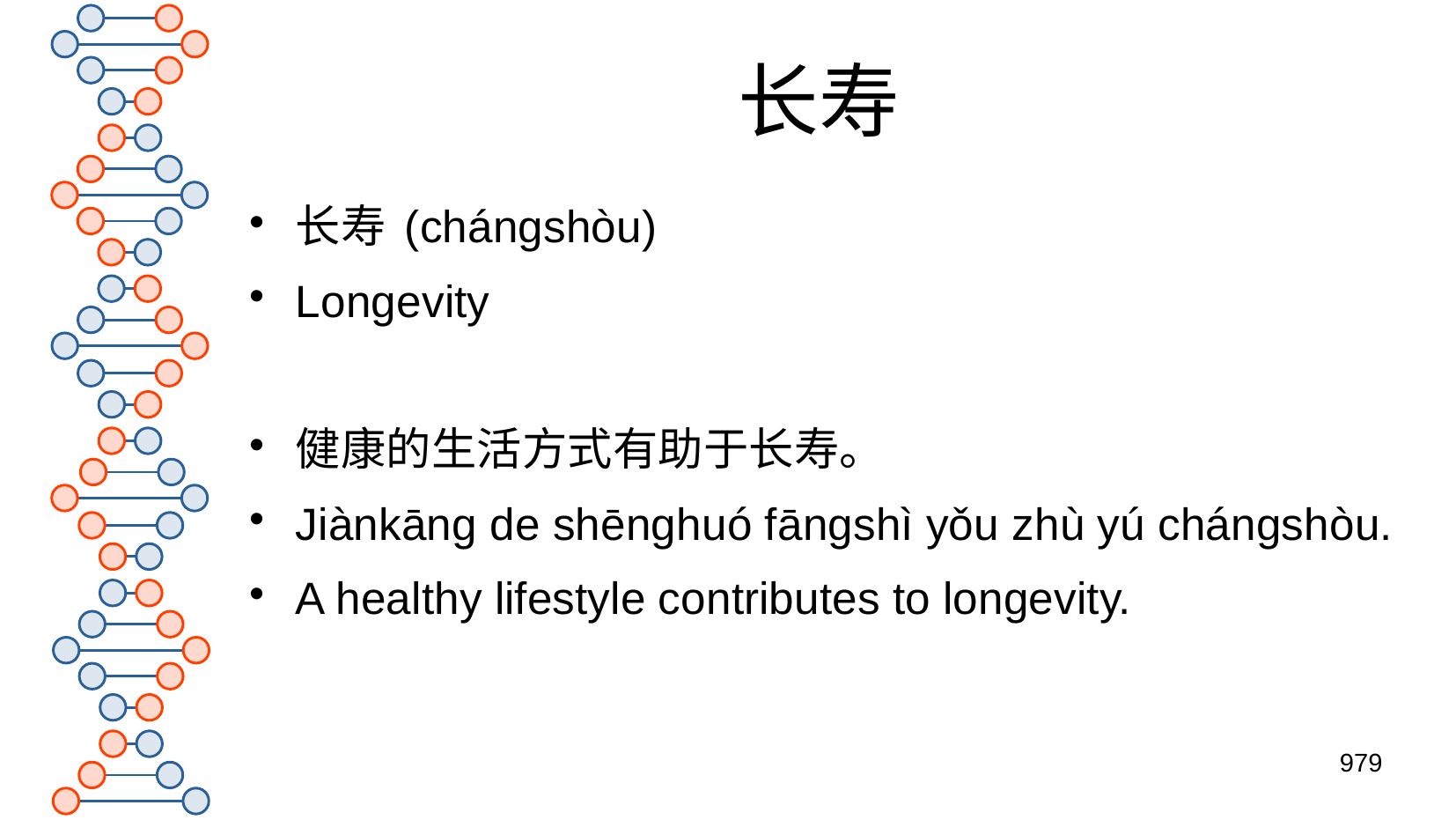

# 长寿
长寿 (chángshòu)
Longevity

健康的生活方式有助于长寿。
Jiànkāng de shēnghuó fāngshì yǒu zhù yú chángshòu.
A healthy lifestyle contributes to longevity.

979